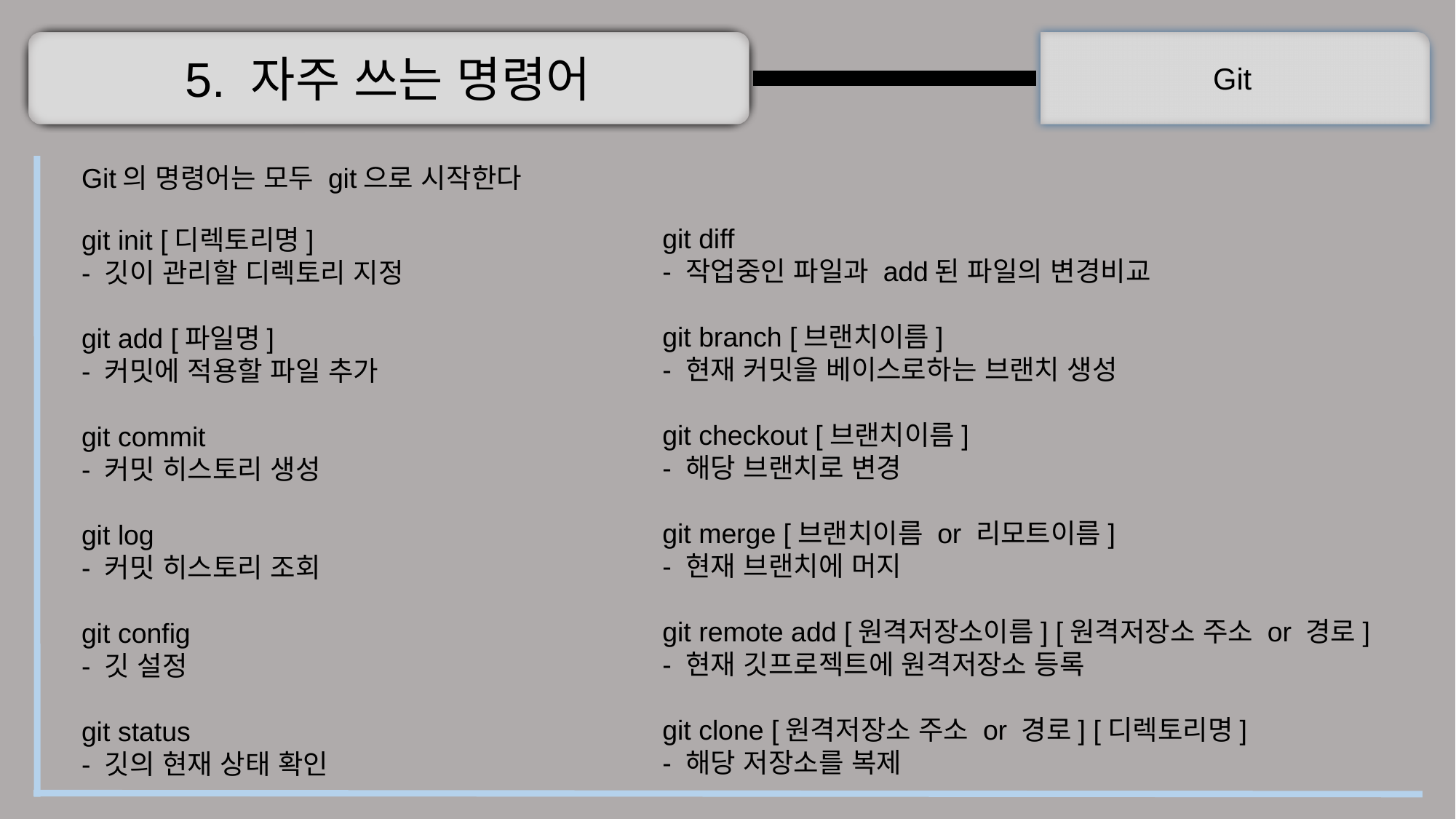

5. 자주 쓰는 명령어
Git
Git의 명령어는 모두 git으로 시작한다
git diff
- 작업중인 파일과 add된 파일의 변경비교

git branch [브랜치이름]
- 현재 커밋을 베이스로하는 브랜치 생성

git checkout [브랜치이름]
- 해당 브랜치로 변경

git merge [브랜치이름 or 리모트이름]
- 현재 브랜치에 머지

git remote add [원격저장소이름] [원격저장소 주소 or 경로]
- 현재 깃프로젝트에 원격저장소 등록

git clone [원격저장소 주소 or 경로] [디렉토리명]
- 해당 저장소를 복제

git init [디렉토리명]
- 깃이 관리할 디렉토리 지정

git add [파일명]
- 커밋에 적용할 파일 추가

git commit
- 커밋 히스토리 생성

git log
- 커밋 히스토리 조회

git config
- 깃 설정

git status
- 깃의 현재 상태 확인